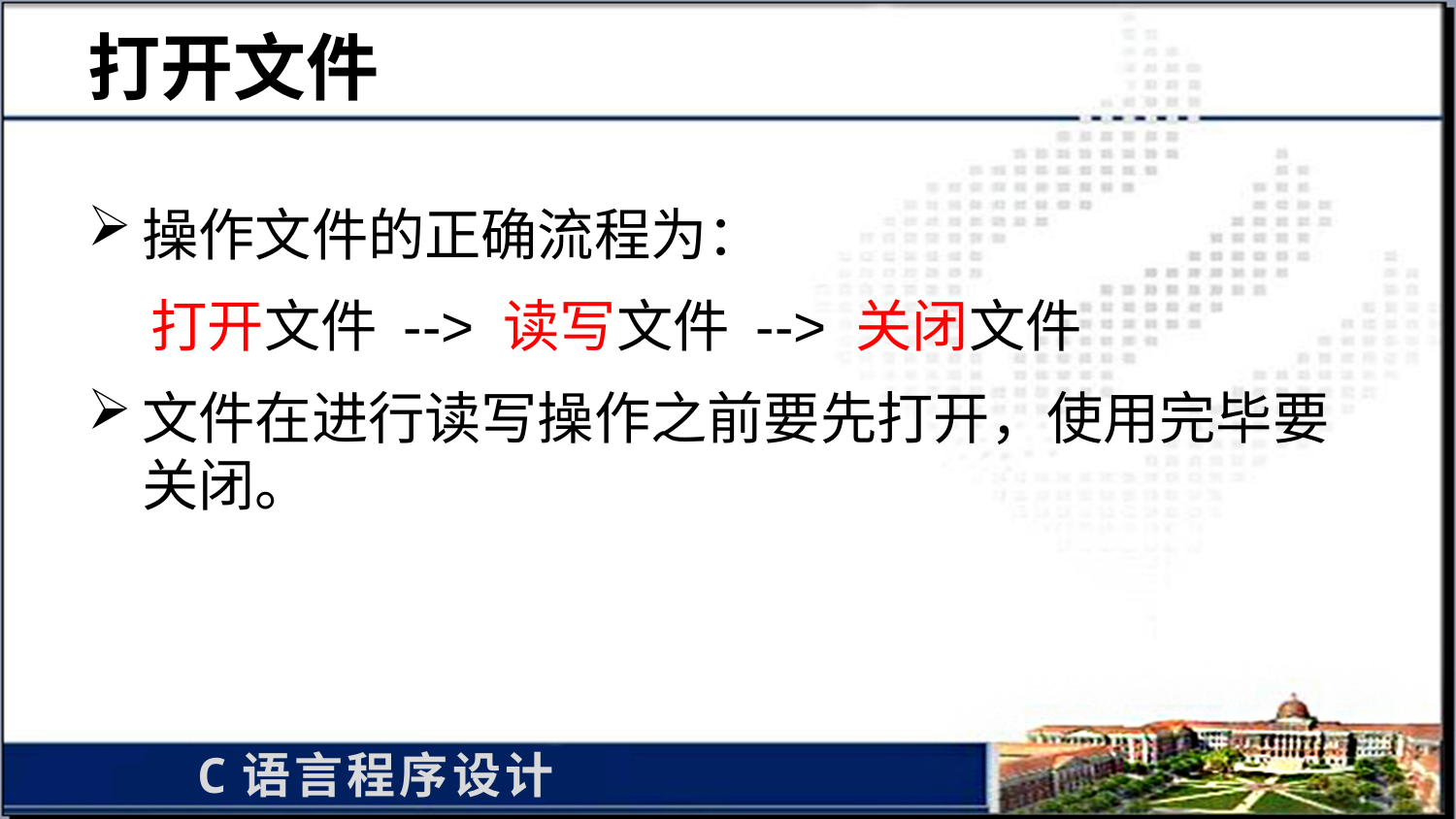

# 打开文件
操作文件的正确流程为：
打开文件 --> 读写文件 --> 关闭文件
文件在进行读写操作之前要先打开，使用完毕要关闭。